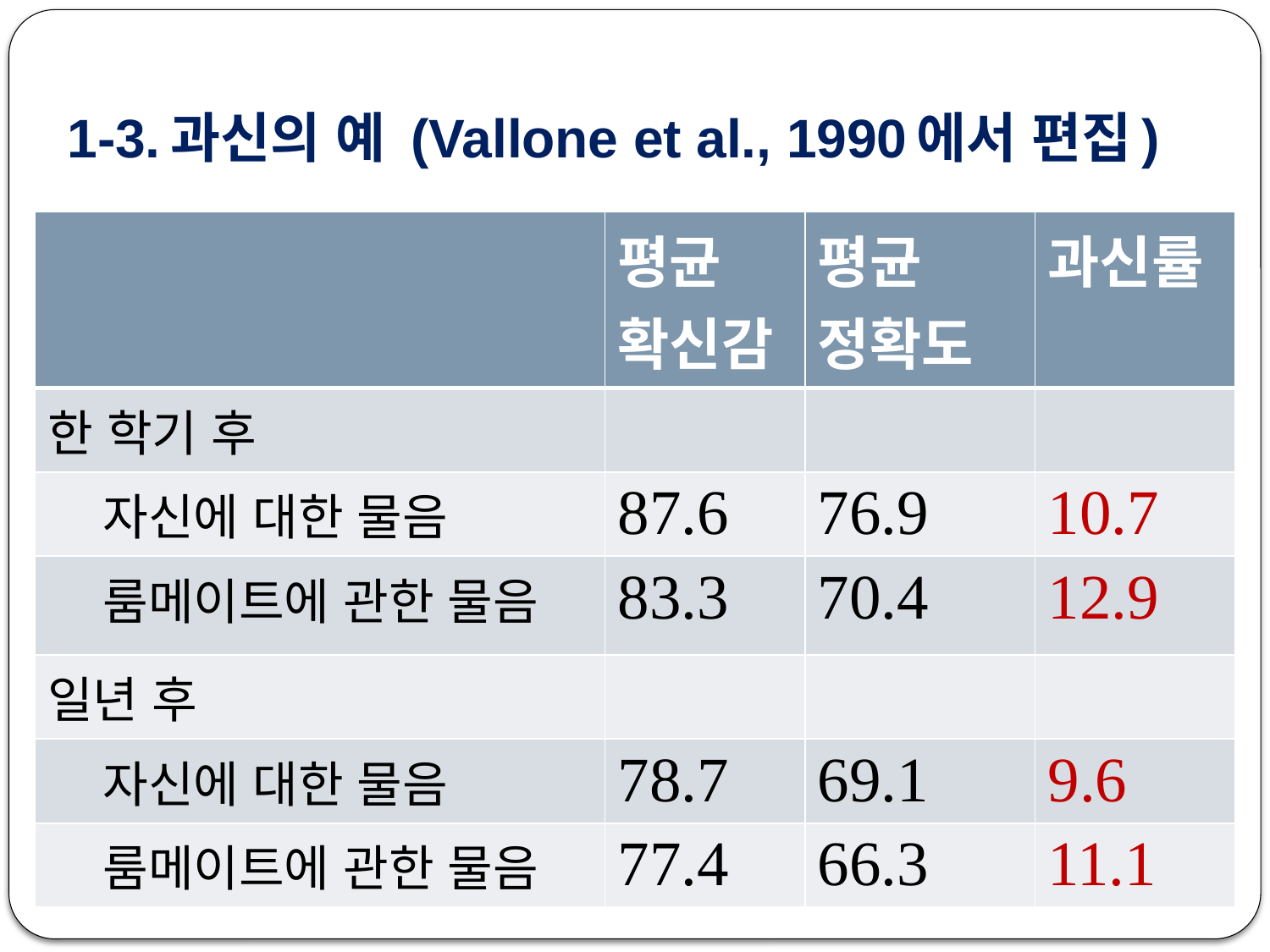

# 1-3.과신의 예 (Vallone et al., 1990에서 편집)

|  | 평균 확신감 | 평균 정확도 | 과신률 |
| --- | --- | --- | --- |
| 한 학기 후 |  |  |  |
| 자신에 대한 물음 | 87.6 | 76.9 | 10.7 |
| 룸메이트에 관한 물음 | 83.3 | 70.4 | 12.9 |
| 일년 후 |  |  |  |
| 자신에 대한 물음 | 78.7 | 69.1 | 9.6 |
| 룸메이트에 관한 물음 | 77.4 | 66.3 | 11.1 |